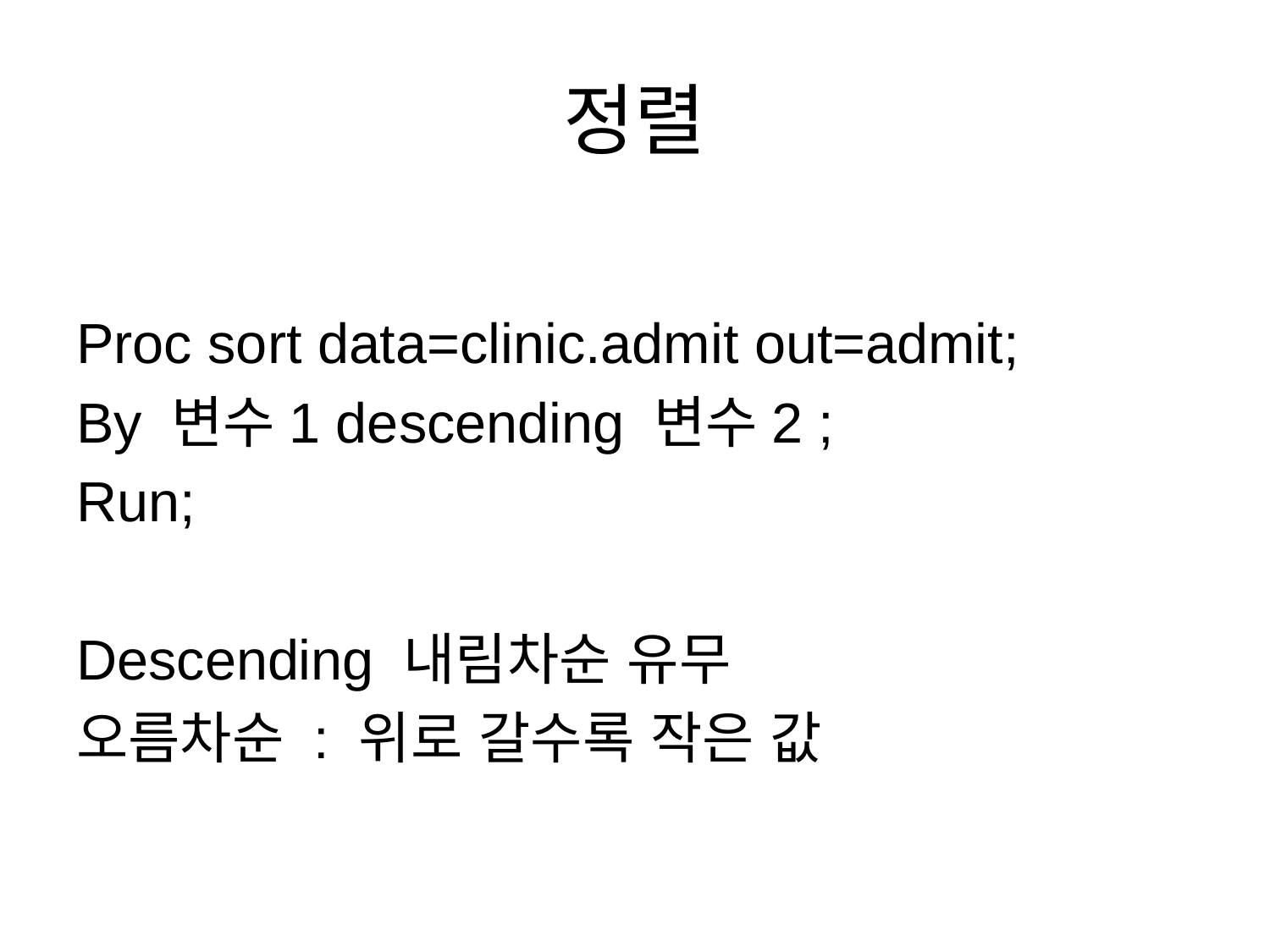

# 정렬

Proc sort data=clinic.admit out=admit;
By 변수1 descending 변수2 ;
Run;

Descending 내림차순 유무
오름차순 : 위로 갈수록 작은 값